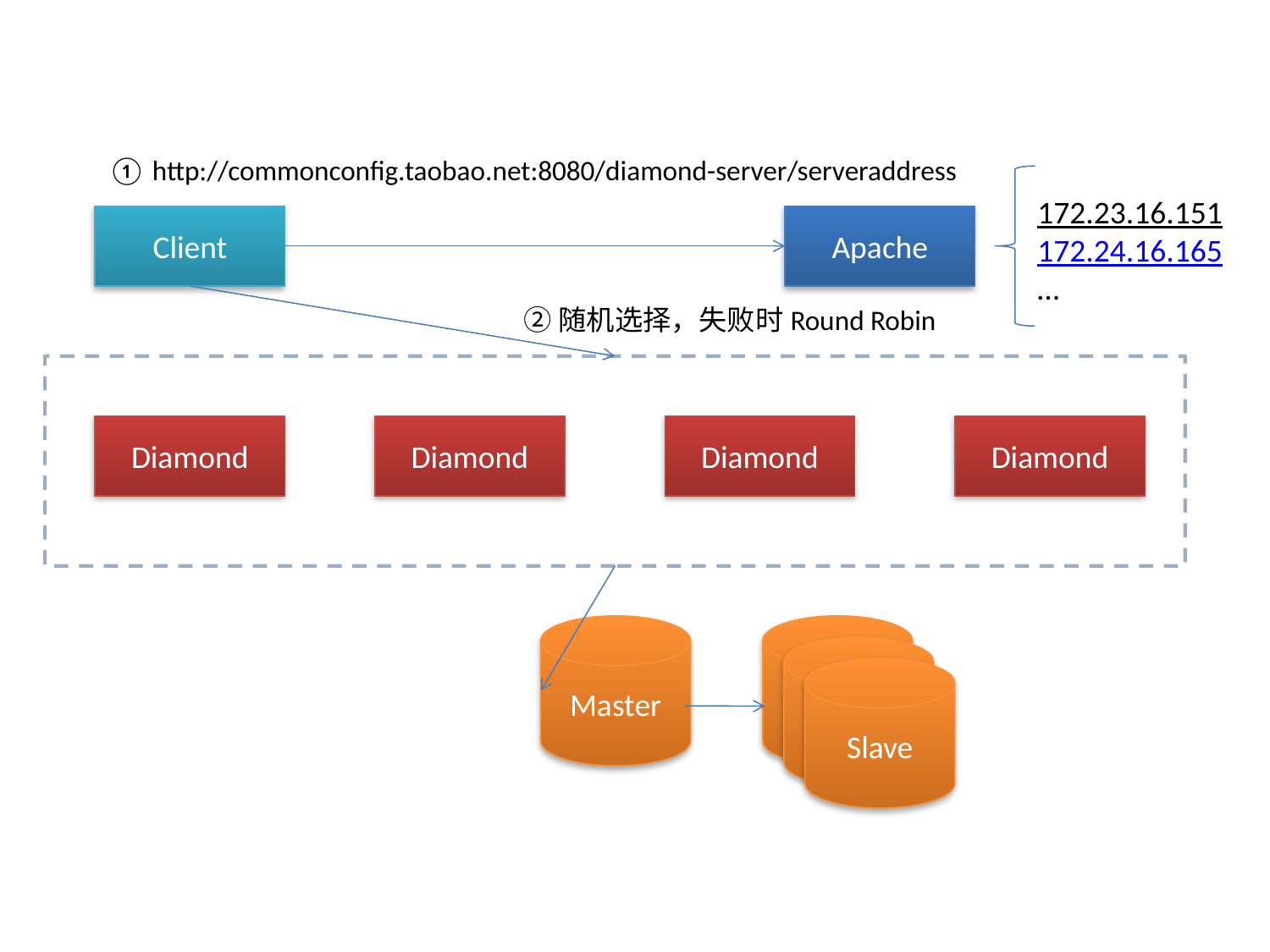

① http://commonconfig.taobao.net:8080/diamond-server/serveraddress

172.23.16.151
172.24.16.165
…
Client
Apache
②随机选择，失败时Round Robin

Diamond
Diamond
Diamond
Diamond
Master

Slave